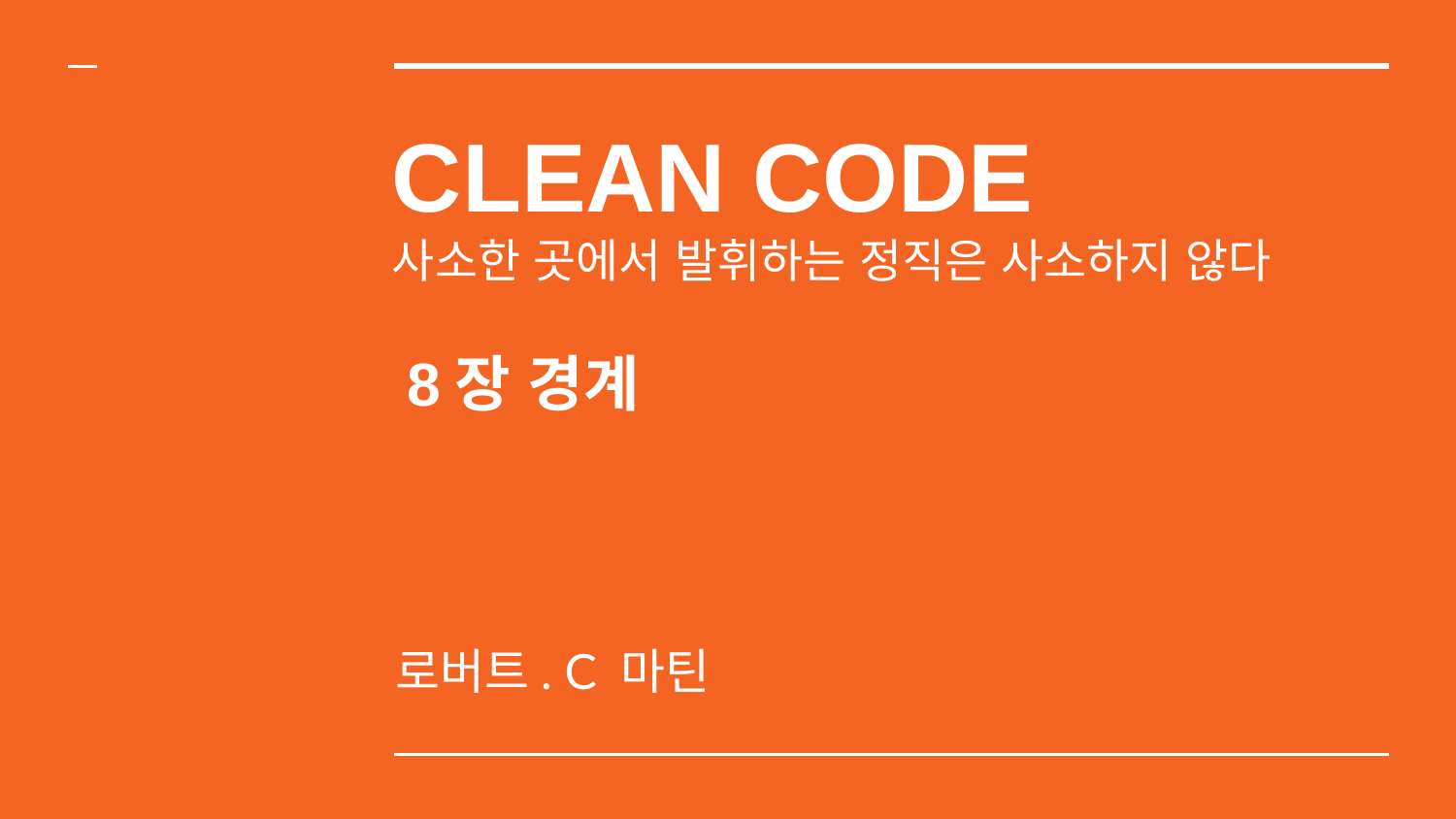

# CLEAN CODE
사소한 곳에서 발휘하는 정직은 사소하지 않다
8장 경계
로버트. C 마틴